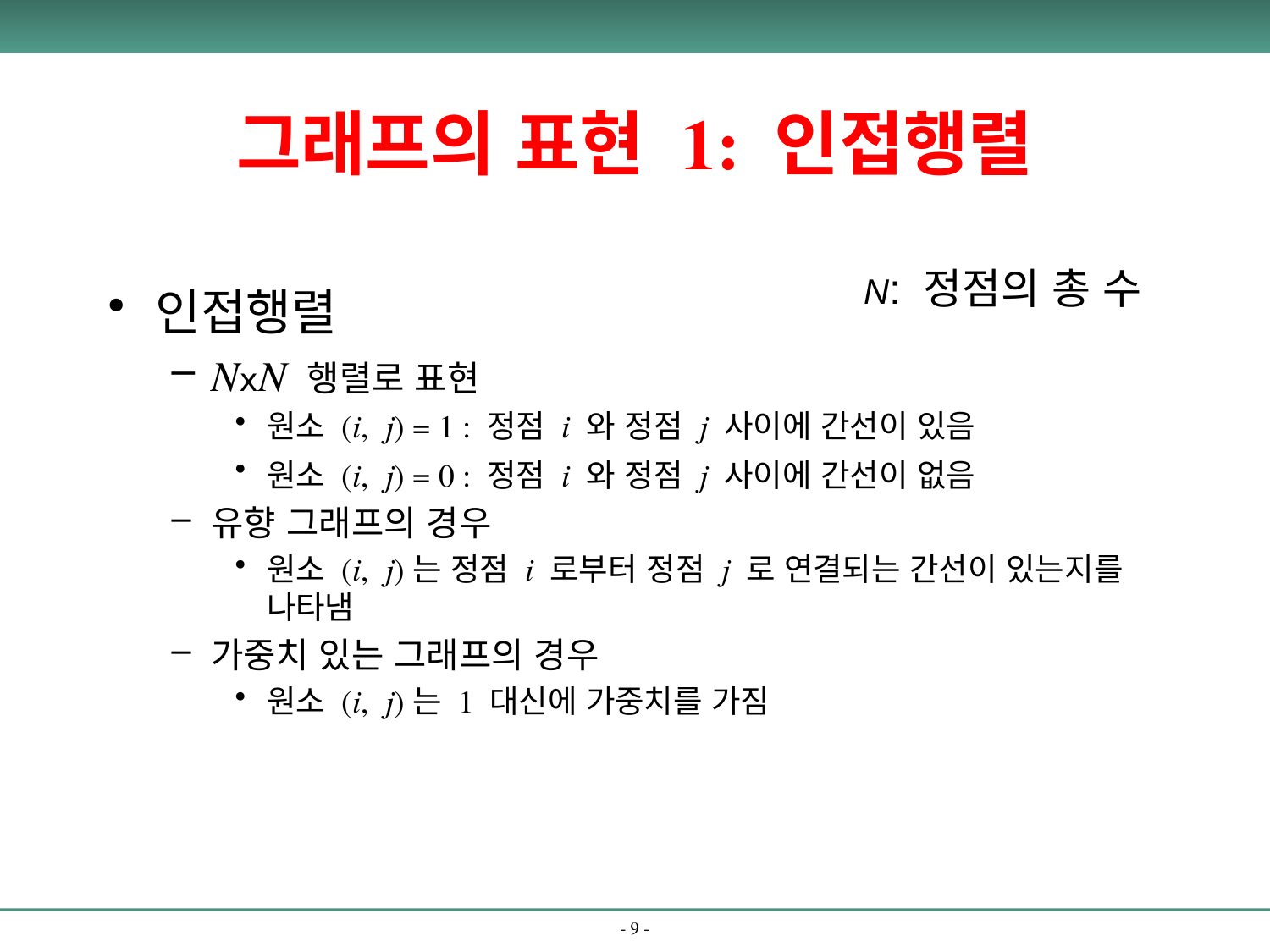

# 그래프의 표현 1: 인접행렬
N: 정점의 총 수
인접행렬
NⅹN 행렬로 표현
원소 (i,  j) = 1 : 정점 i 와 정점 j 사이에 간선이 있음
원소 (i,  j) = 0 : 정점 i 와 정점 j 사이에 간선이 없음
유향 그래프의 경우
원소 (i,  j)는 정점 i 로부터 정점 j 로 연결되는 간선이 있는지를 나타냄
가중치 있는 그래프의 경우
원소 (i,  j)는 1 대신에 가중치를 가짐